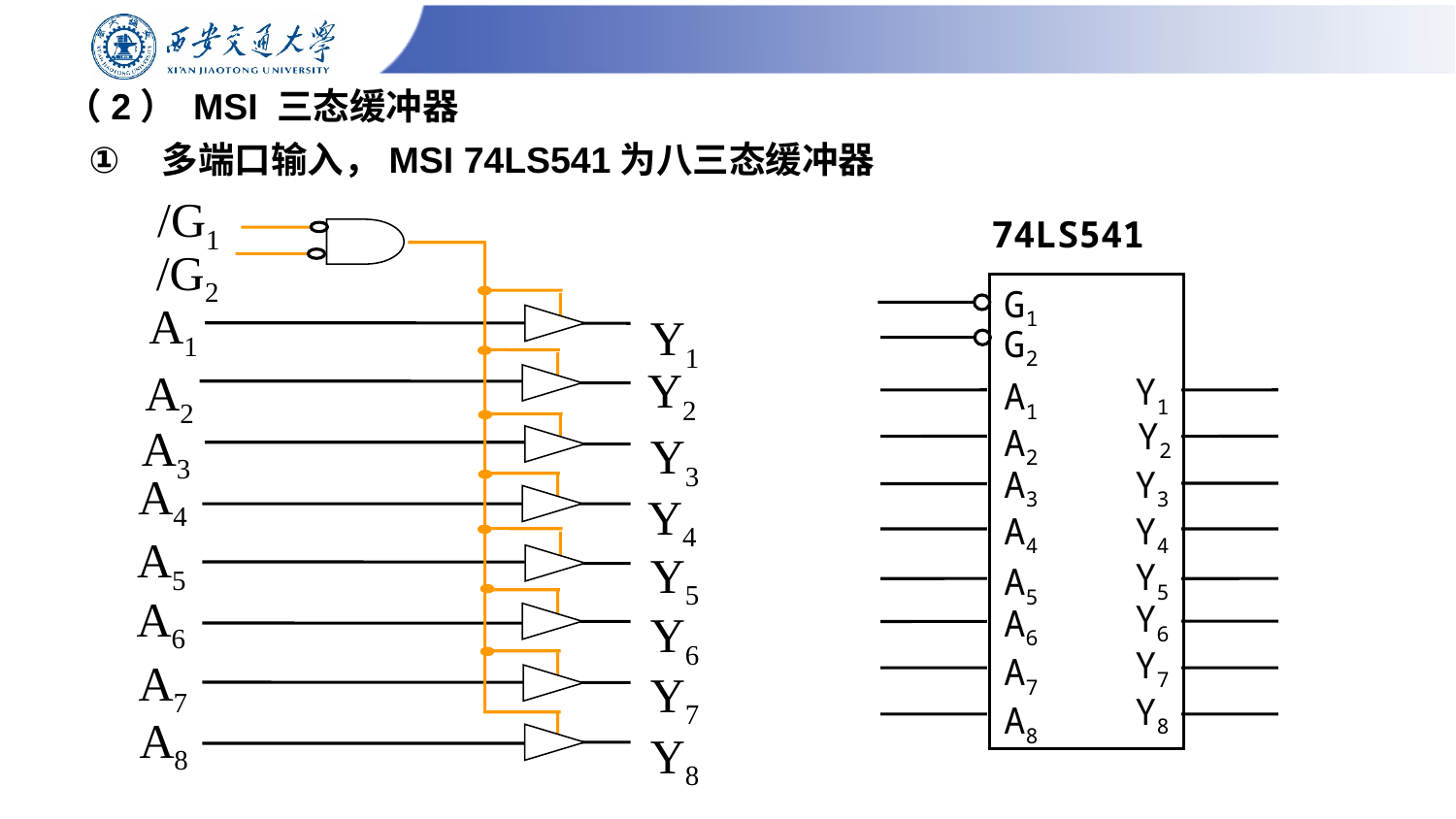

（2） MSI 三态缓冲器
# 多端口输入，MSI 74LS541为八三态缓冲器
/G1

/G2

A1

Y1

Y2
A2

A3

Y3

A4

Y4

A5

Y5

A6

Y6

A7

Y7

A8

Y8

74LS541

G1

G2

Y1
A1

Y2
A2

A3
Y3

A4
Y4

Y5
A5

Y6
A6

Y7
A7

Y8
A8